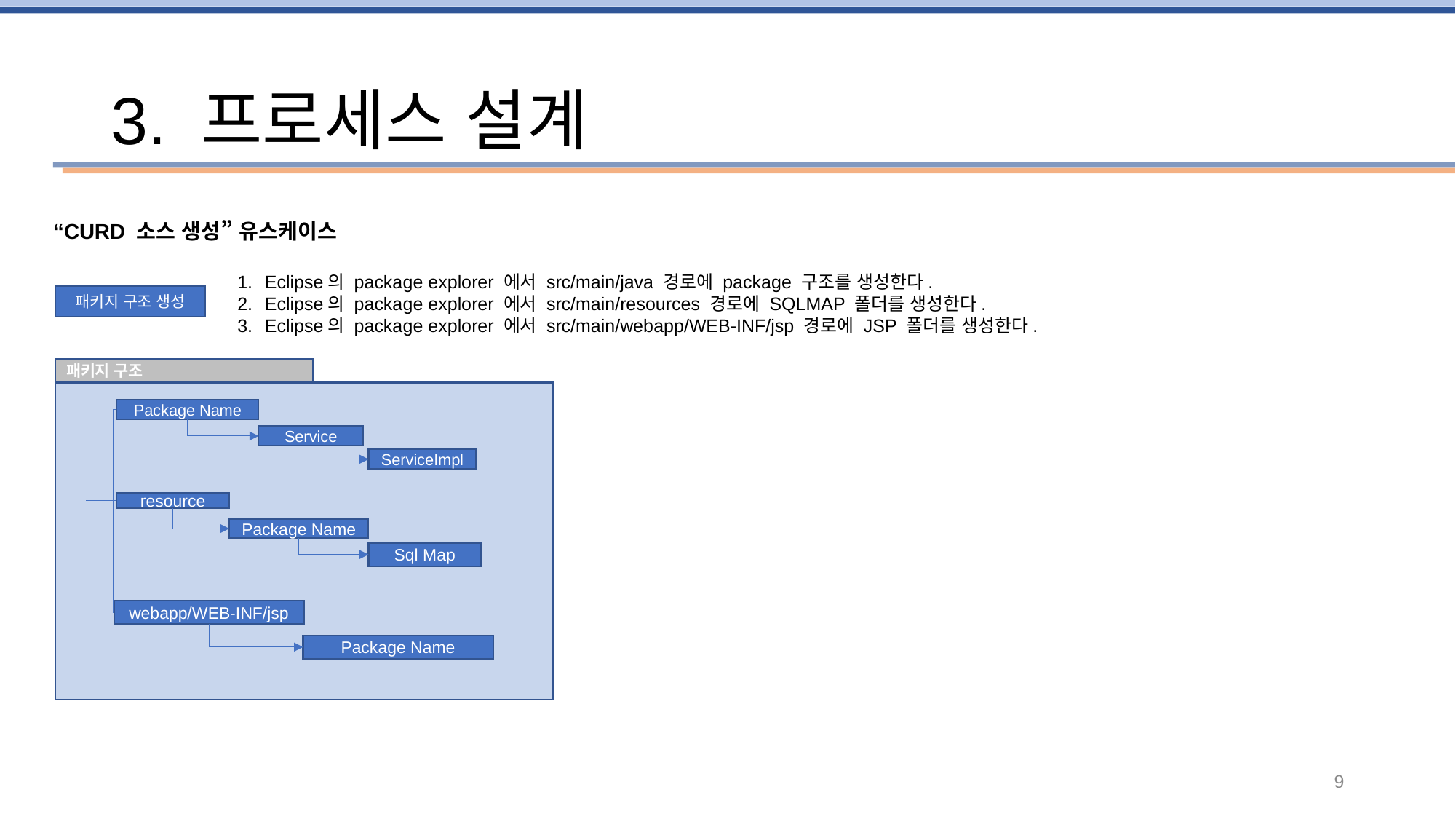

# 3. 프로세스 설계
“CURD 소스 생성” 유스케이스
Eclipse의 package explorer 에서 src/main/java 경로에 package 구조를 생성한다.
Eclipse의 package explorer 에서 src/main/resources 경로에 SQLMAP 폴더를 생성한다.
Eclipse의 package explorer 에서 src/main/webapp/WEB-INF/jsp 경로에 JSP 폴더를 생성한다.

패키지 구조 생성
패키지 구조

Package Name
Service
ServiceImpl
resource
Package Name
Sql Map
webapp/WEB-INF/jsp
Package Name
9